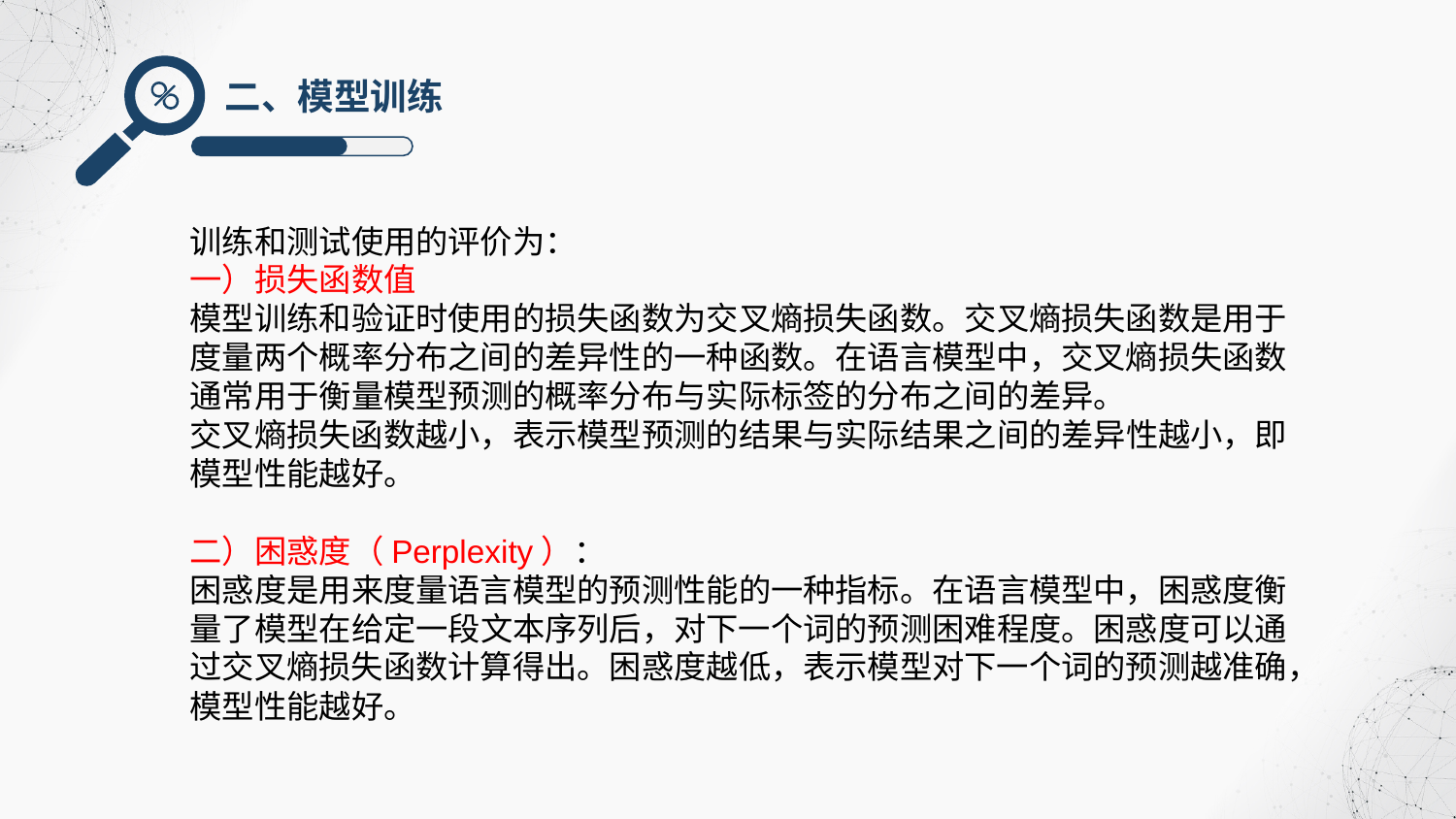

二、模型训练

训练和测试使用的评价为：
一）损失函数值
模型训练和验证时使用的损失函数为交叉熵损失函数。交叉熵损失函数是用于度量两个概率分布之间的差异性的一种函数。在语言模型中，交叉熵损失函数通常用于衡量模型预测的概率分布与实际标签的分布之间的差异。
交叉熵损失函数越小，表示模型预测的结果与实际结果之间的差异性越小，即模型性能越好。

二）困惑度（Perplexity）：
困惑度是用来度量语言模型的预测性能的一种指标。在语言模型中，困惑度衡量了模型在给定一段文本序列后，对下一个词的预测困难程度。困惑度可以通过交叉熵损失函数计算得出。困惑度越低，表示模型对下一个词的预测越准确，模型性能越好。